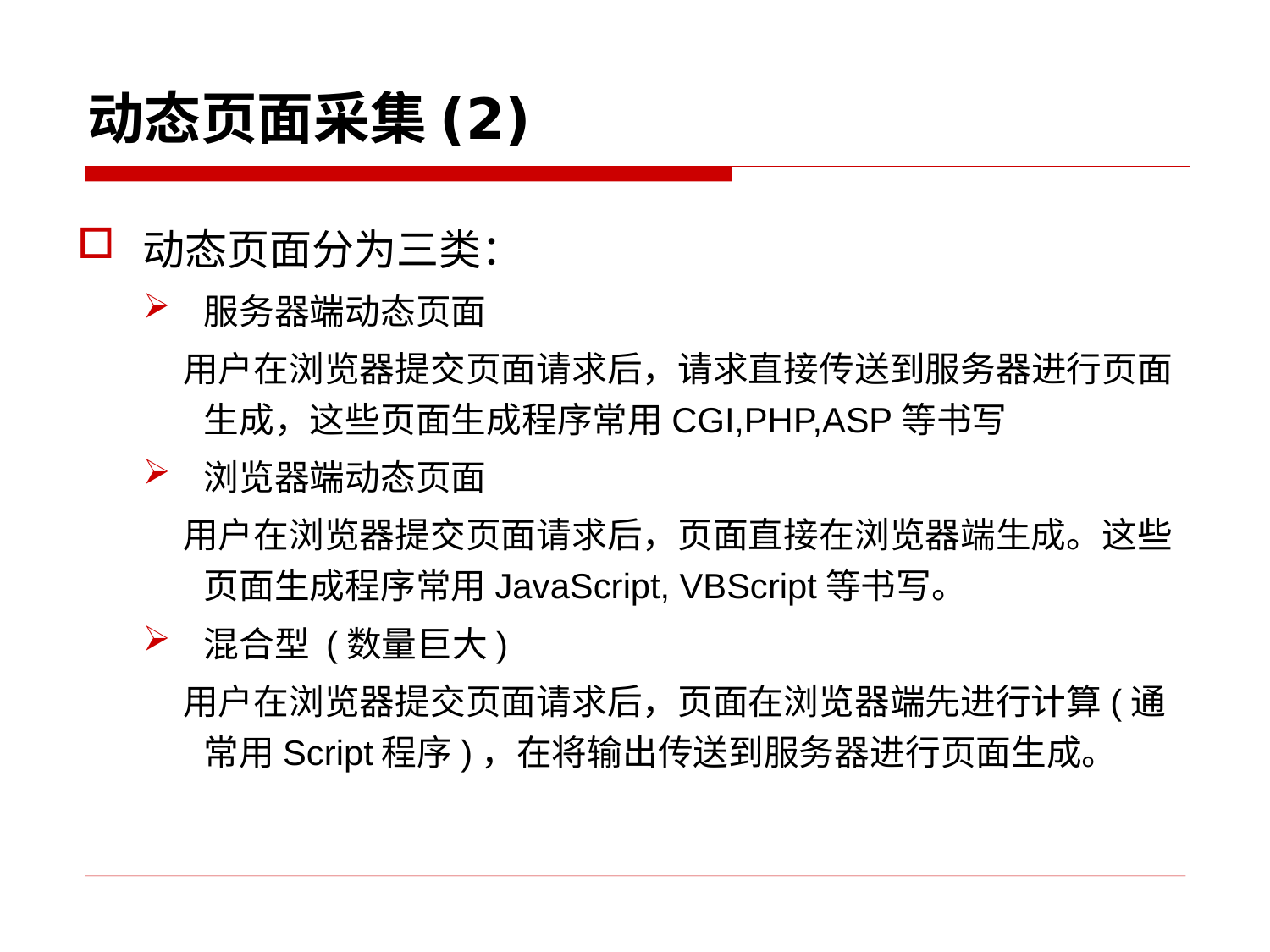

# 动态页面采集(2)
动态页面分为三类：
服务器端动态页面
    用户在浏览器提交页面请求后，请求直接传送到服务器进行页面生成，这些页面生成程序常用CGI,PHP,ASP等书写
浏览器端动态页面
    用户在浏览器提交页面请求后，页面直接在浏览器端生成。这些页面生成程序常用JavaScript, VBScript等书写。
混合型 (数量巨大)
    用户在浏览器提交页面请求后，页面在浏览器端先进行计算(通常用Script程序)，在将输出传送到服务器进行页面生成。
58